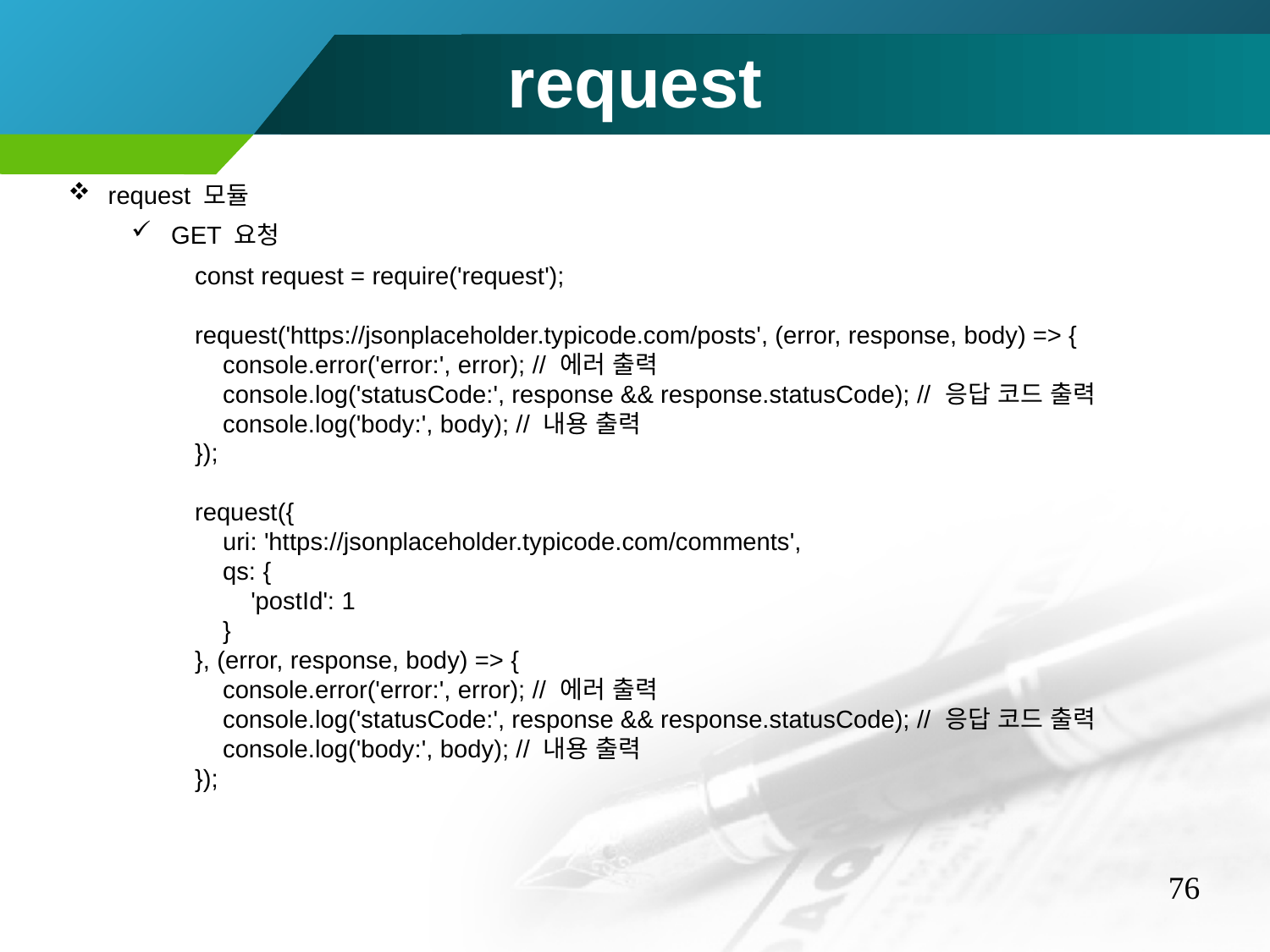

request
request 모듈
GET 요청
const request = require('request');

request('https://jsonplaceholder.typicode.com/posts', (error, response, body) => {
    console.error('error:', error); // 에러 출력
    console.log('statusCode:', response && response.statusCode); // 응답 코드 출력
    console.log('body:', body); // 내용 출력
});

request({
    uri: 'https://jsonplaceholder.typicode.com/comments',
    qs: {
        'postId': 1
    }
}, (error, response, body) => {
    console.error('error:', error); // 에러 출력
    console.log('statusCode:', response && response.statusCode); // 응답 코드 출력
    console.log('body:', body); // 내용 출력
});

76